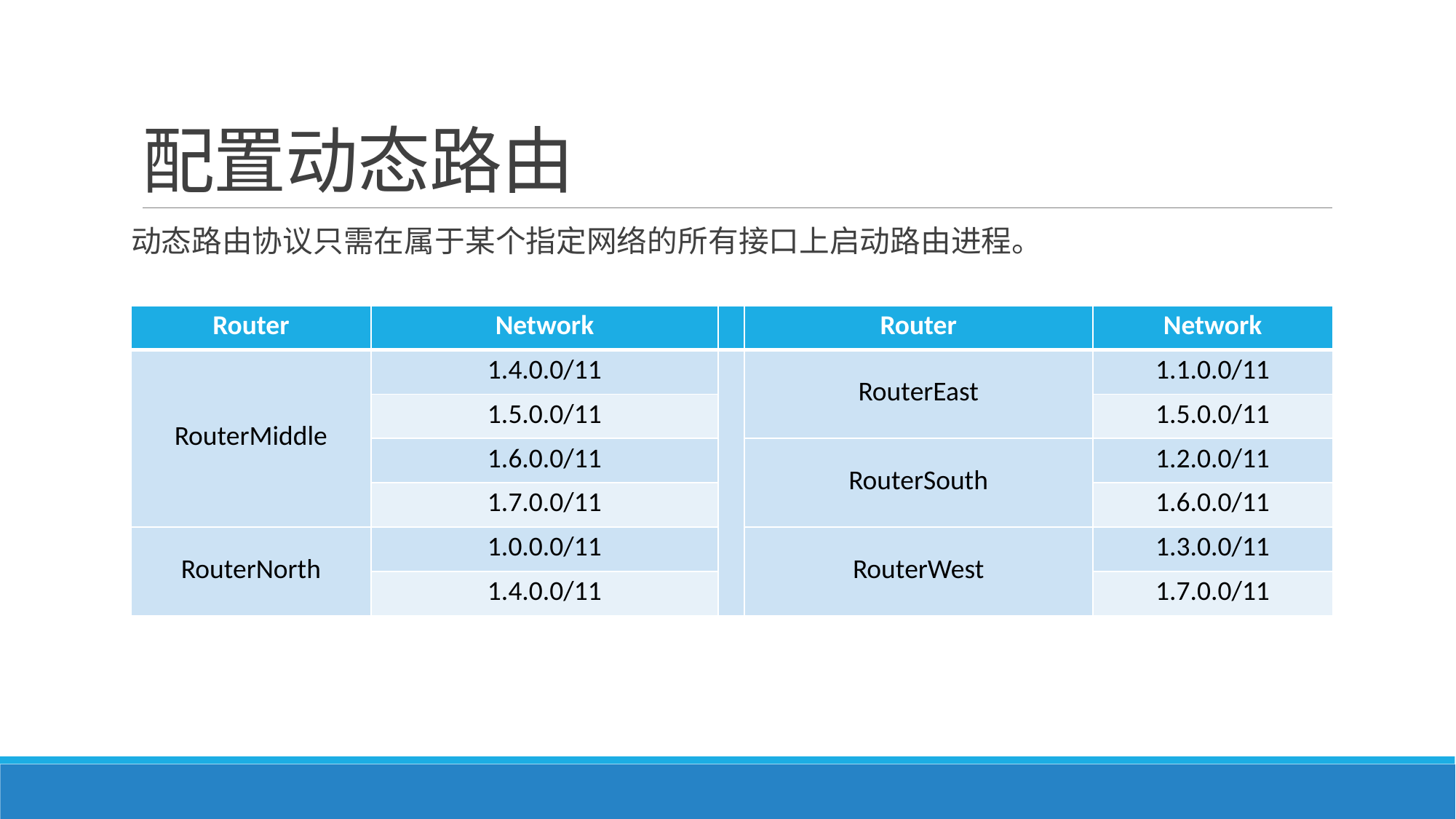

# 配置动态路由
动态路由协议只需在属于某个指定网络的所有接口上启动路由进程。
| Router | Network |  | Router | Network |
| --- | --- | --- | --- | --- |
| RouterMiddle | 1.4.0.0/11 |  | RouterEast | 1.1.0.0/11 |
|  | 1.5.0.0/11 |  |  | 1.5.0.0/11 |
|  | 1.6.0.0/11 |  | RouterSouth | 1.2.0.0/11 |
|  | 1.7.0.0/11 |  |  | 1.6.0.0/11 |
| RouterNorth | 1.0.0.0/11 |  | RouterWest | 1.3.0.0/11 |
|  | 1.4.0.0/11 |  |  | 1.7.0.0/11 |